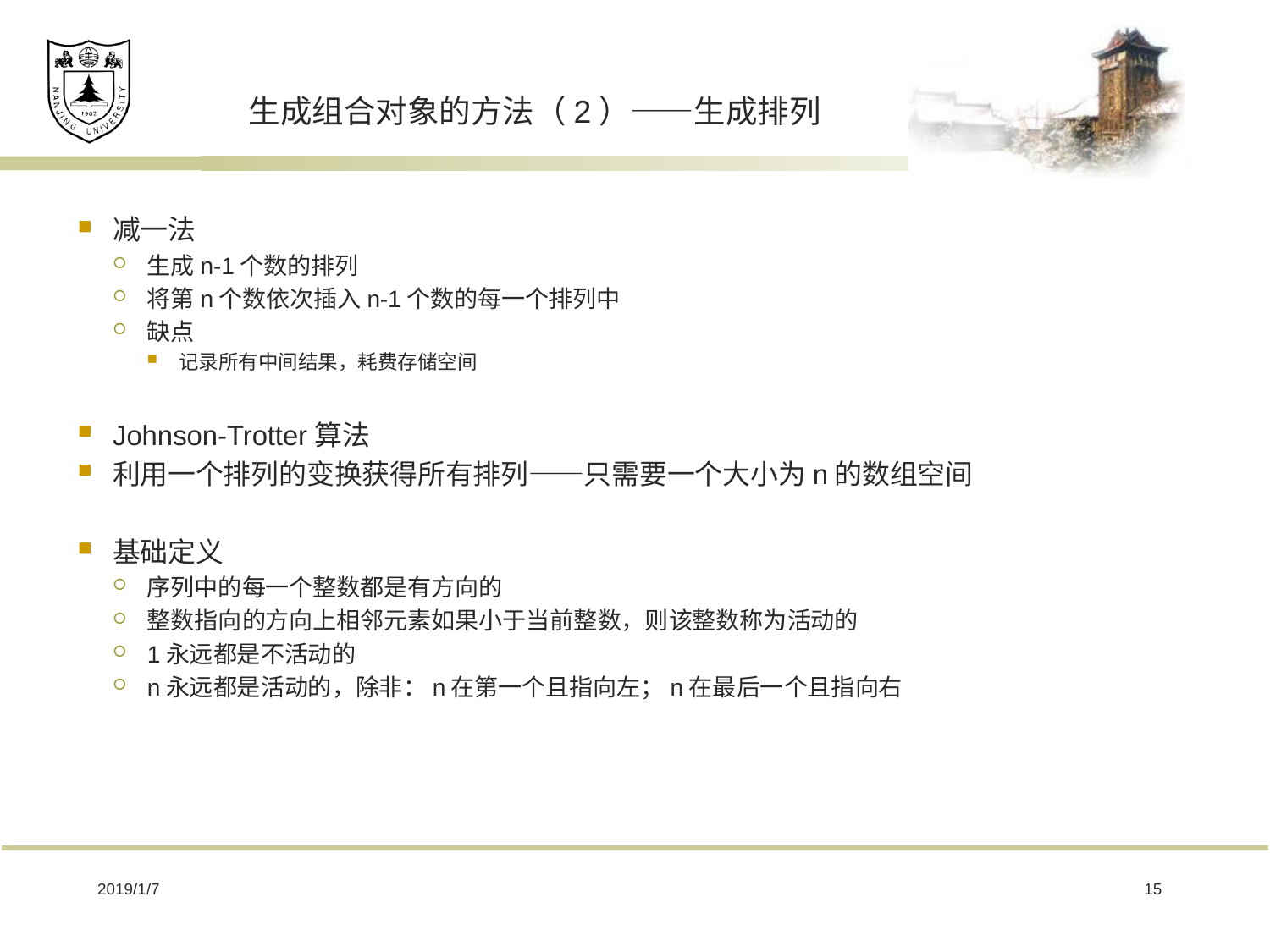

# 生成组合对象的方法（2）——生成排列
减一法
生成n-1个数的排列
将第n个数依次插入n-1个数的每一个排列中
缺点
记录所有中间结果，耗费存储空间

Johnson-Trotter算法
利用一个排列的变换获得所有排列——只需要一个大小为n的数组空间

基础定义
序列中的每一个整数都是有方向的
整数指向的方向上相邻元素如果小于当前整数，则该整数称为活动的
1永远都是不活动的
n永远都是活动的，除非：n在第一个且指向左；n在最后一个且指向右

2019/1/7
15